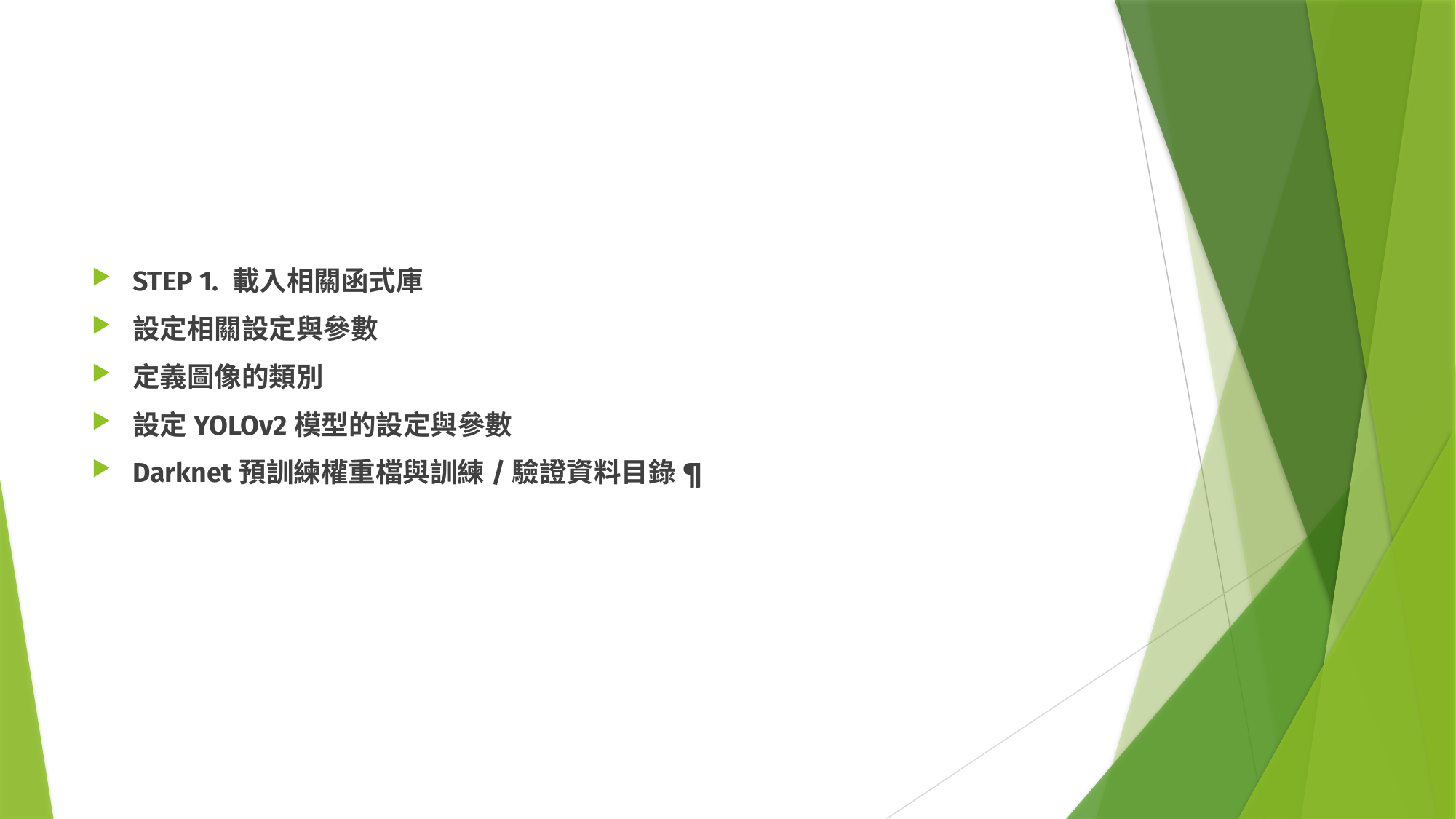

#
STEP 1. 載入相關函式庫
設定相關設定與參數
定義圖像的類別
設定YOLOv2模型的設定與參數
Darknet預訓練權重檔與訓練/驗證資料目錄¶